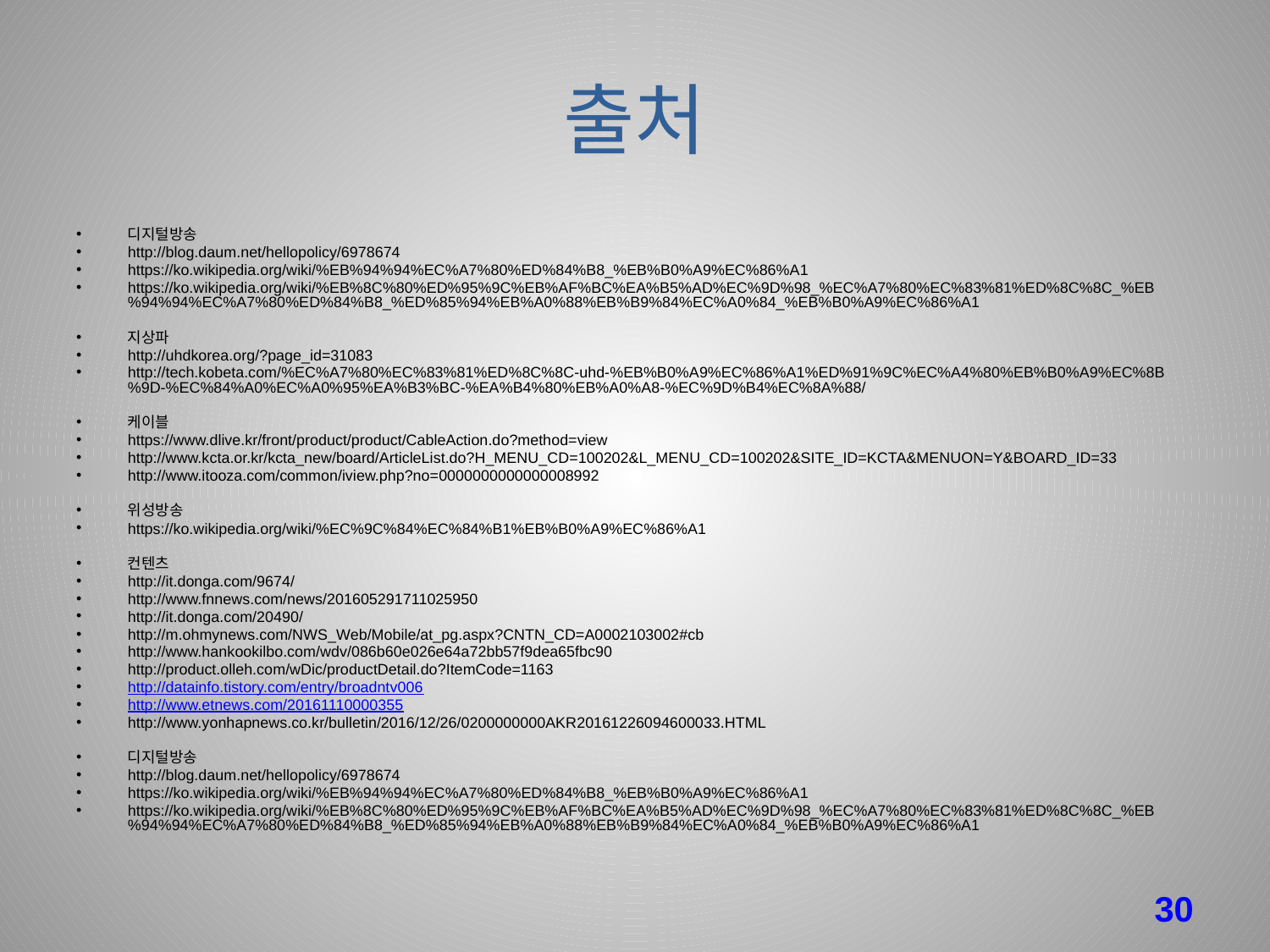

# 출처
디지털방송
http://blog.daum.net/hellopolicy/6978674
https://ko.wikipedia.org/wiki/%EB%94%94%EC%A7%80%ED%84%B8_%EB%B0%A9%EC%86%A1
https://ko.wikipedia.org/wiki/%EB%8C%80%ED%95%9C%EB%AF%BC%EA%B5%AD%EC%9D%98_%EC%A7%80%EC%83%81%ED%8C%8C_%EB%94%94%EC%A7%80%ED%84%B8_%ED%85%94%EB%A0%88%EB%B9%84%EC%A0%84_%EB%B0%A9%EC%86%A1

지상파
http://uhdkorea.org/?page_id=31083
http://tech.kobeta.com/%EC%A7%80%EC%83%81%ED%8C%8C-uhd-%EB%B0%A9%EC%86%A1%ED%91%9C%EC%A4%80%EB%B0%A9%EC%8B%9D-%EC%84%A0%EC%A0%95%EA%B3%BC-%EA%B4%80%EB%A0%A8-%EC%9D%B4%EC%8A%88/

케이블
https://www.dlive.kr/front/product/product/CableAction.do?method=view
http://www.kcta.or.kr/kcta_new/board/ArticleList.do?H_MENU_CD=100202&L_MENU_CD=100202&SITE_ID=KCTA&MENUON=Y&BOARD_ID=33
http://www.itooza.com/common/iview.php?no=0000000000000008992

위성방송
https://ko.wikipedia.org/wiki/%EC%9C%84%EC%84%B1%EB%B0%A9%EC%86%A1

컨텐츠
http://it.donga.com/9674/
http://www.fnnews.com/news/201605291711025950
http://it.donga.com/20490/
http://m.ohmynews.com/NWS_Web/Mobile/at_pg.aspx?CNTN_CD=A0002103002#cb
http://www.hankookilbo.com/wdv/086b60e026e64a72bb57f9dea65fbc90
http://product.olleh.com/wDic/productDetail.do?ItemCode=1163
http://datainfo.tistory.com/entry/broadntv006
http://www.etnews.com/20161110000355
http://www.yonhapnews.co.kr/bulletin/2016/12/26/0200000000AKR20161226094600033.HTML

디지털방송
http://blog.daum.net/hellopolicy/6978674
https://ko.wikipedia.org/wiki/%EB%94%94%EC%A7%80%ED%84%B8_%EB%B0%A9%EC%86%A1
https://ko.wikipedia.org/wiki/%EB%8C%80%ED%95%9C%EB%AF%BC%EA%B5%AD%EC%9D%98_%EC%A7%80%EC%83%81%ED%8C%8C_%EB%94%94%EC%A7%80%ED%84%B8_%ED%85%94%EB%A0%88%EB%B9%84%EC%A0%84_%EB%B0%A9%EC%86%A1

30